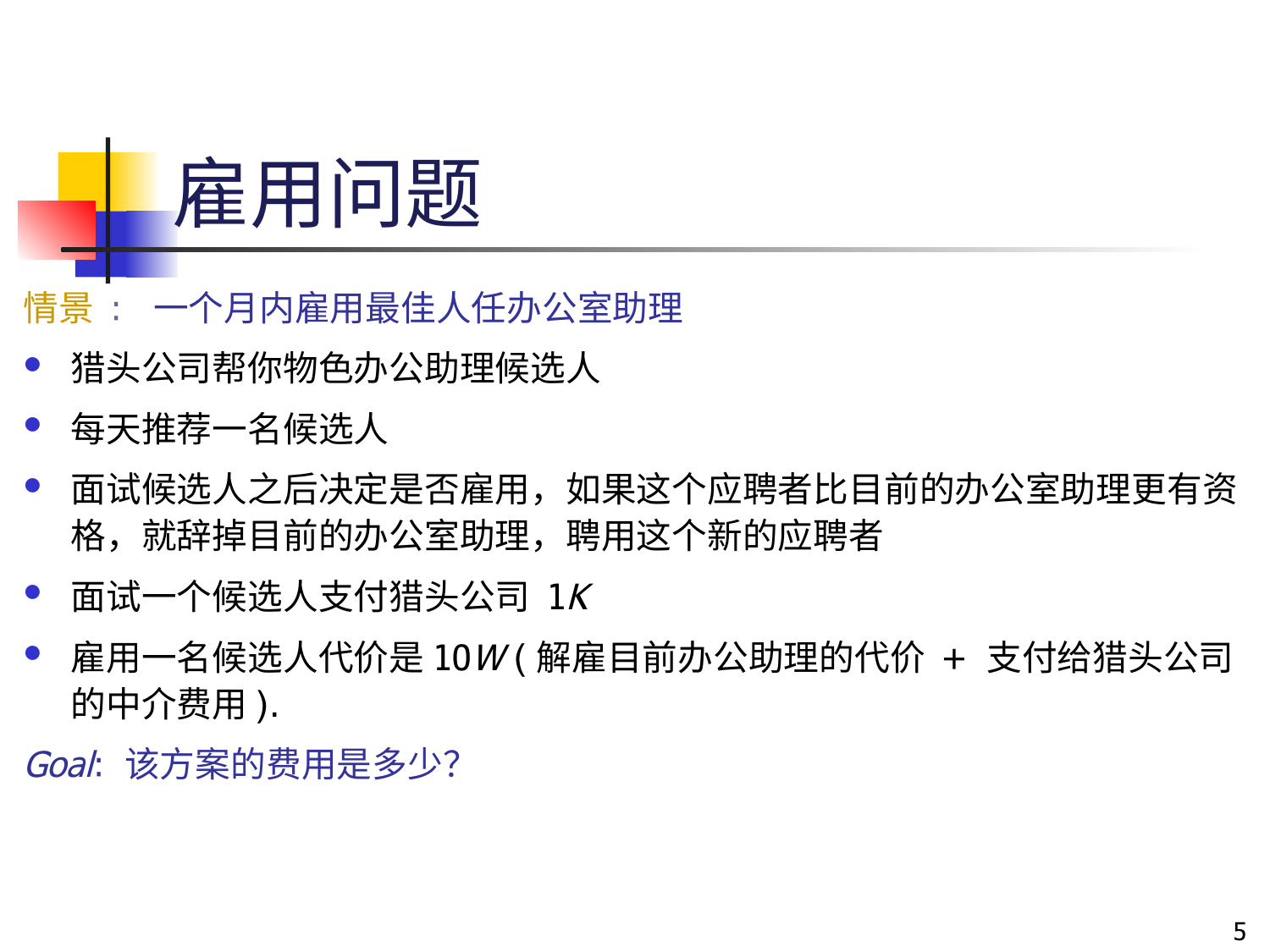

# 雇用问题
情景 :  一个月内雇用最佳人任办公室助理
猎头公司帮你物色办公助理候选人
每天推荐一名候选人
面试候选人之后决定是否雇用，如果这个应聘者比目前的办公室助理更有资格，就辞掉目前的办公室助理，聘用这个新的应聘者
面试一个候选人支付猎头公司 1K
雇用一名候选人代价是10W (解雇目前办公助理的代价 + 支付给猎头公司的中介费用).
Goal: 该方案的费用是多少？

5